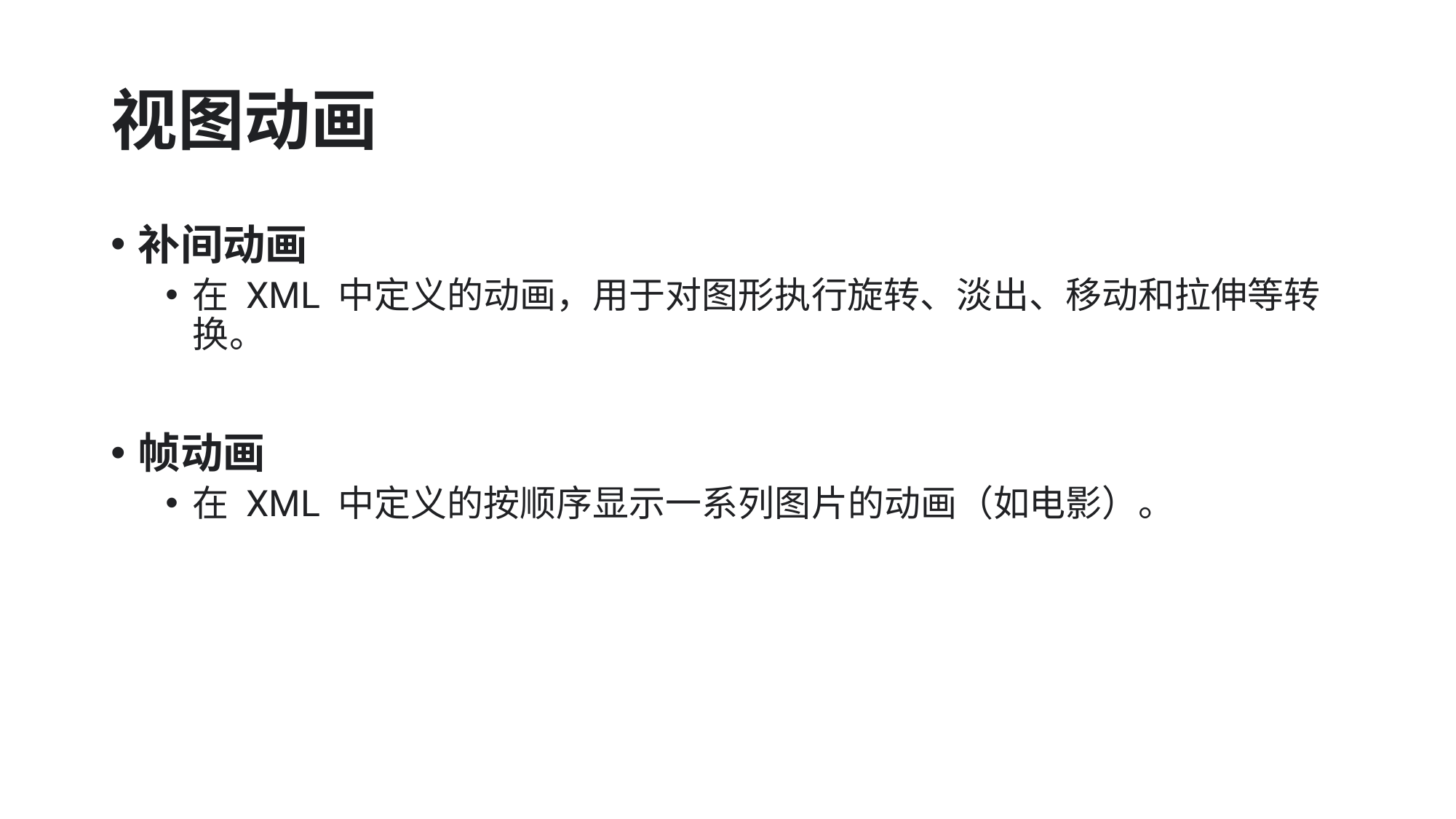

# 视图动画
补间动画
在 XML 中定义的动画，用于对图形执行旋转、淡出、移动和拉伸等转换。

帧动画
在 XML 中定义的按顺序显示一系列图片的动画（如电影）。